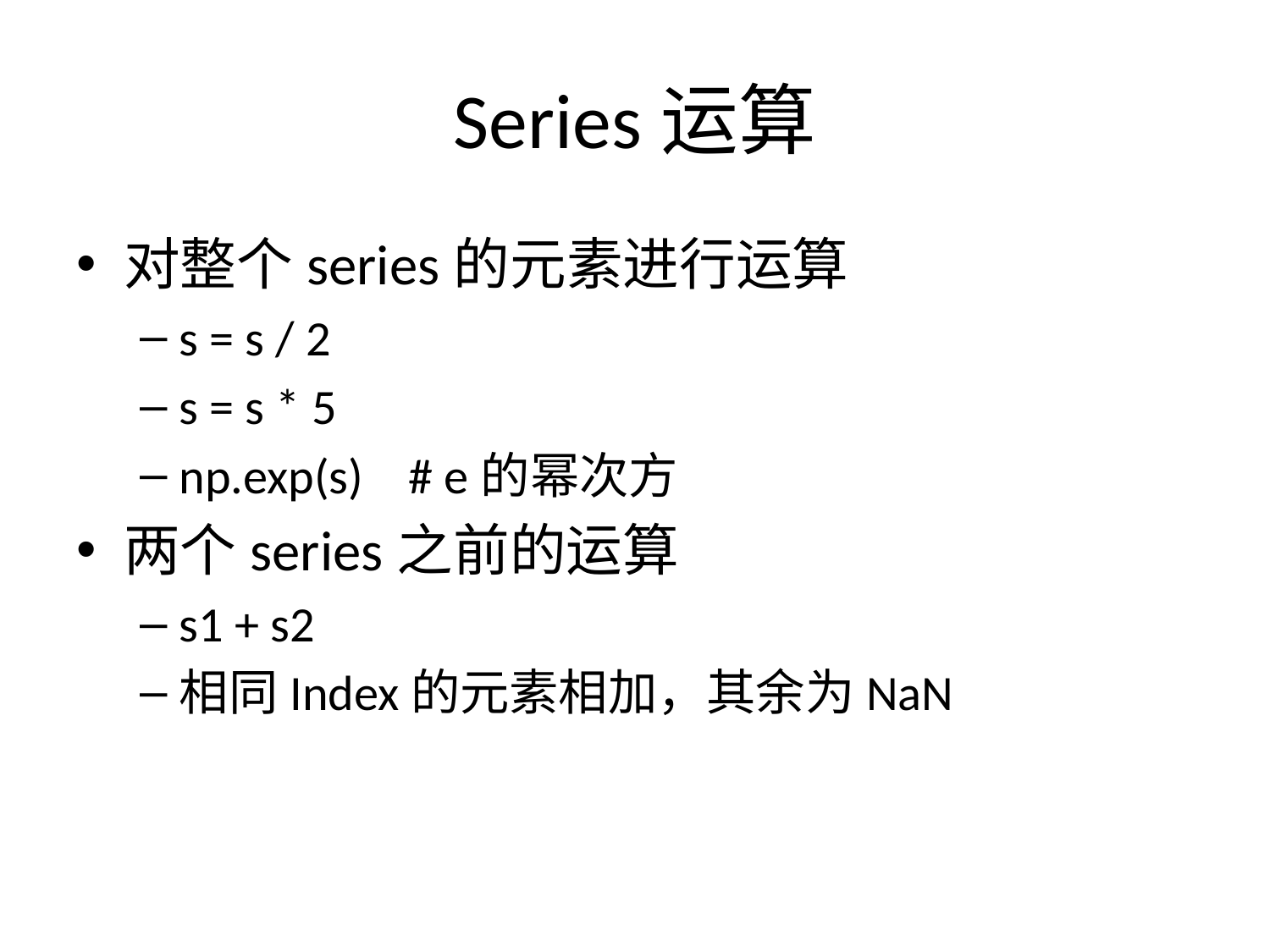

# Series运算
对整个series的元素进行运算
s = s / 2
s = s * 5
np.exp(s)    # e的幂次方
两个series之前的运算
s1 + s2
相同Index的元素相加，其余为NaN